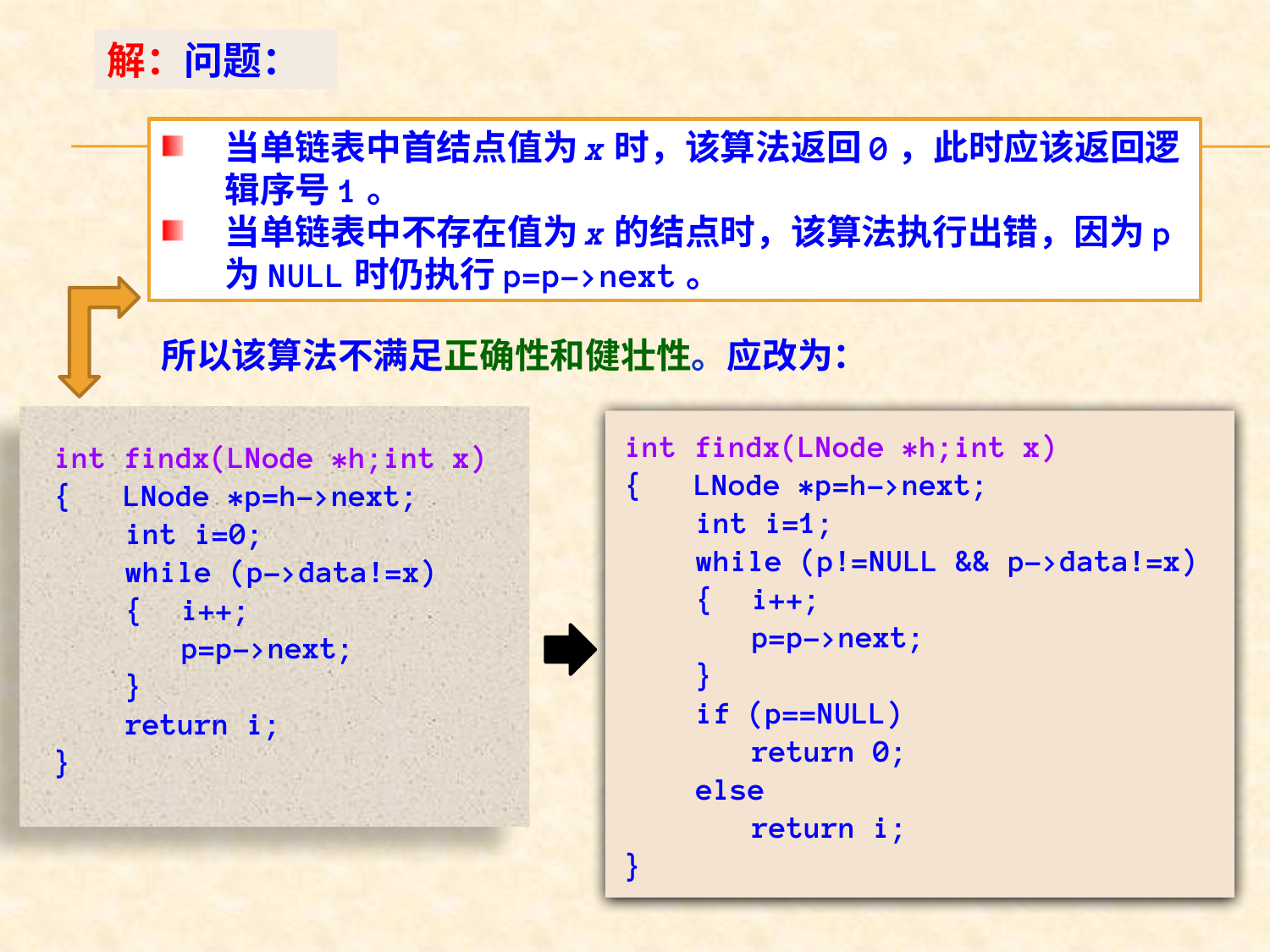

解：问题：
当单链表中首结点值为x时，该算法返回0，此时应该返回逻辑序号1。
当单链表中不存在值为x的结点时，该算法执行出错，因为p为NULL时仍执行p=p->next。

所以该算法不满足正确性和健壮性。应改为：
int findx(LNode *h;int x)
{   LNode *p=h->next;
　　int i=0;
　　while (p->data!=x)
　　{	i++;
	p=p->next;
　　}
　　return i;
}
int findx(LNode *h;int x)
{   LNode *p=h->next;
　　int i=1;
　　while (p!=NULL && p->data!=x)
　　{	i++;
	p=p->next;
　　}
　　if (p==NULL)
	return 0;
　　else
	return i;
}